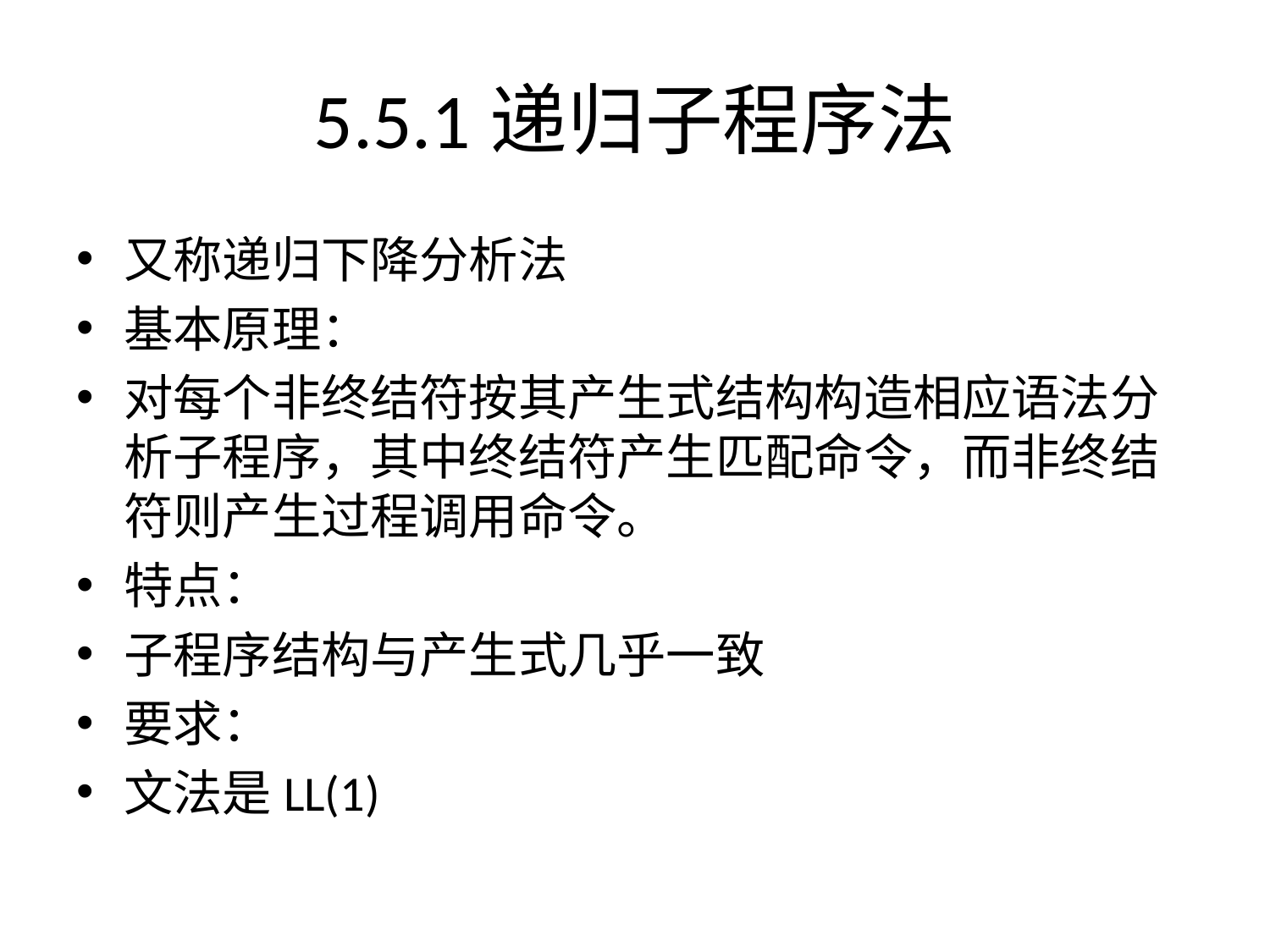

5.5.1递归子程序法
又称递归下降分析法
基本原理：
对每个非终结符按其产生式结构构造相应语法分析子程序，其中终结符产生匹配命令，而非终结符则产生过程调用命令。
特点：
子程序结构与产生式几乎一致
要求：
文法是LL(1)